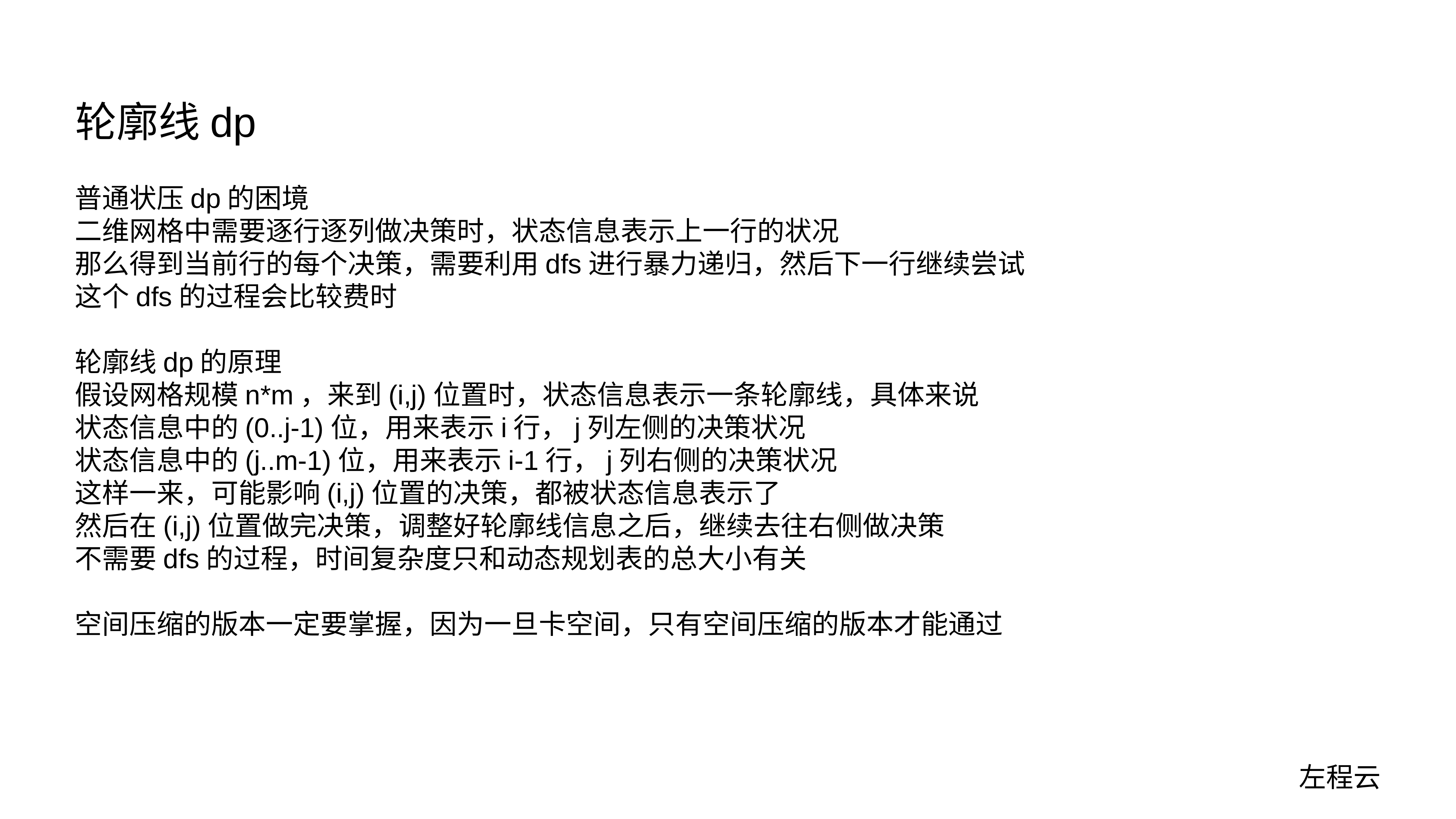

# 轮廓线dp
普通状压dp的困境
二维网格中需要逐行逐列做决策时，状态信息表示上一行的状况
那么得到当前行的每个决策，需要利用dfs进行暴力递归，然后下一行继续尝试
这个dfs的过程会比较费时

轮廓线dp的原理
假设网格规模n*m，来到(i,j)位置时，状态信息表示一条轮廓线，具体来说
状态信息中的(0..j-1)位，用来表示i行，j列左侧的决策状况
状态信息中的(j..m-1)位，用来表示i-1行，j列右侧的决策状况
这样一来，可能影响(i,j)位置的决策，都被状态信息表示了
然后在(i,j)位置做完决策，调整好轮廓线信息之后，继续去往右侧做决策
不需要dfs的过程，时间复杂度只和动态规划表的总大小有关

空间压缩的版本一定要掌握，因为一旦卡空间，只有空间压缩的版本才能通过
左程云